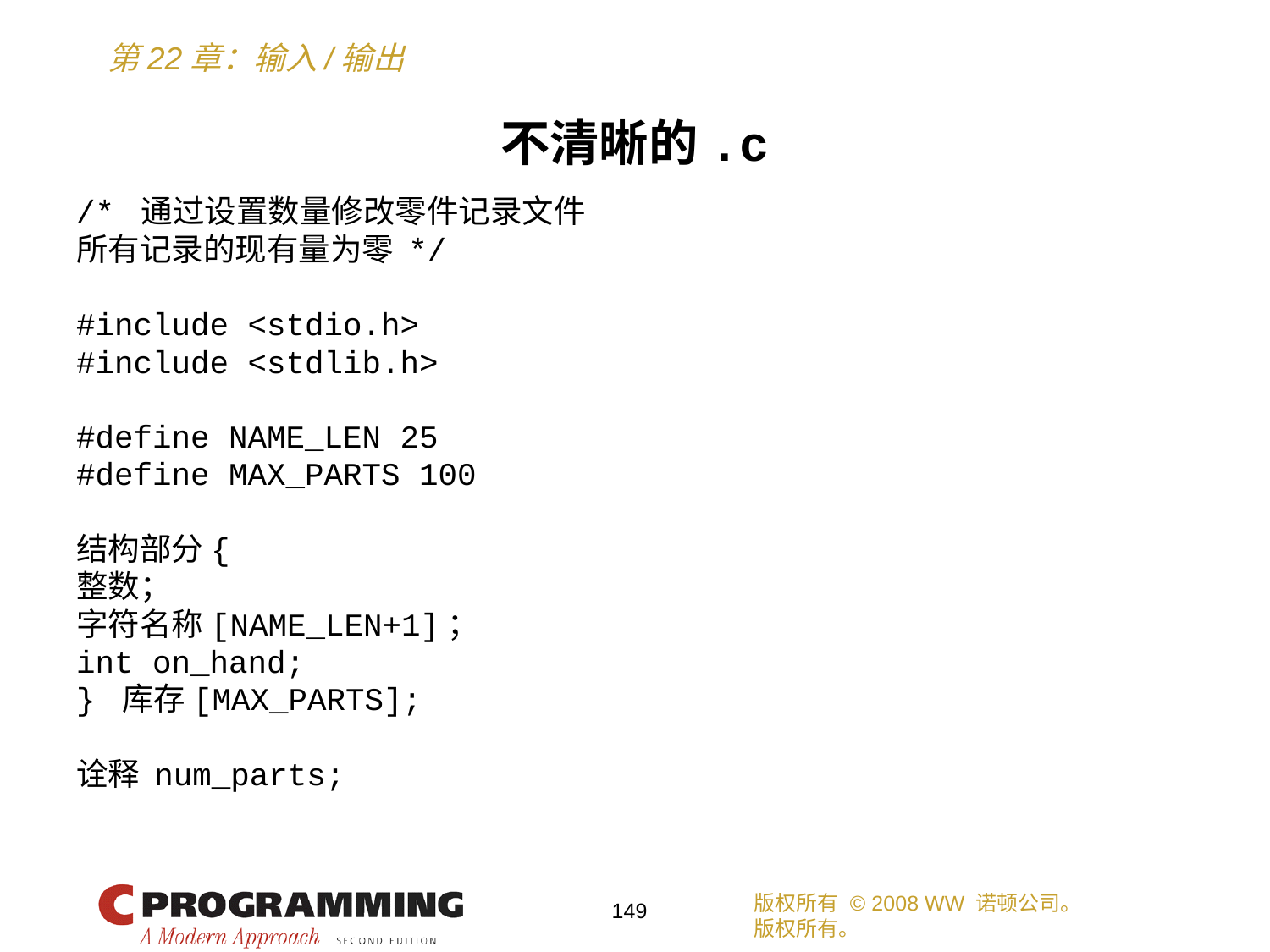

不清晰的.c

/* 通过设置数量修改零件记录文件
所有记录的现有量为零 */

#include <stdio.h>
#include <stdlib.h>

#define NAME_LEN 25
#define MAX_PARTS 100

结构部分{
整数；
字符名称[NAME_LEN+1]；
int on_hand;
} 库存[MAX_PARTS];

诠释 num_parts;
版权所有 © 2008 WW 诺顿公司。
版权所有。
149